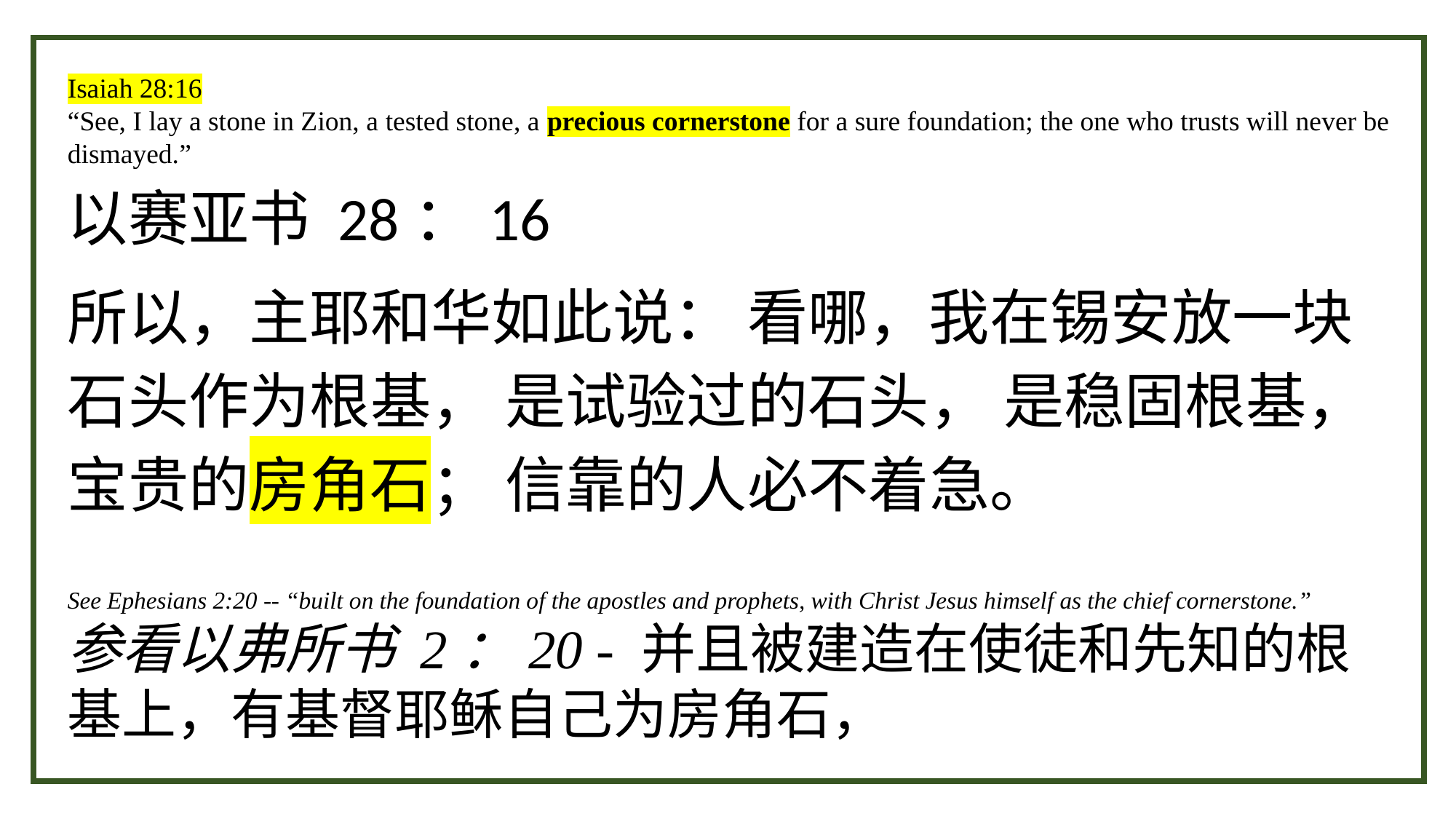

Isaiah 28:16
“See, I lay a stone in Zion, a tested stone, a precious cornerstone for a sure foundation; the one who trusts will never be dismayed.”
以赛亚书 28：16
所以，主耶和华如此说： 看哪，我在锡安放一块石头作为根基， 是试验过的石头， 是稳固根基，宝贵的房角石； 信靠的人必不着急。

See Ephesians 2:20 -- “built on the foundation of the apostles and prophets, with Christ Jesus himself as the chief cornerstone.”
参看以弗所书 2：20 - 并且被建造在使徒和先知的根基上，有基督耶稣自己为房角石，